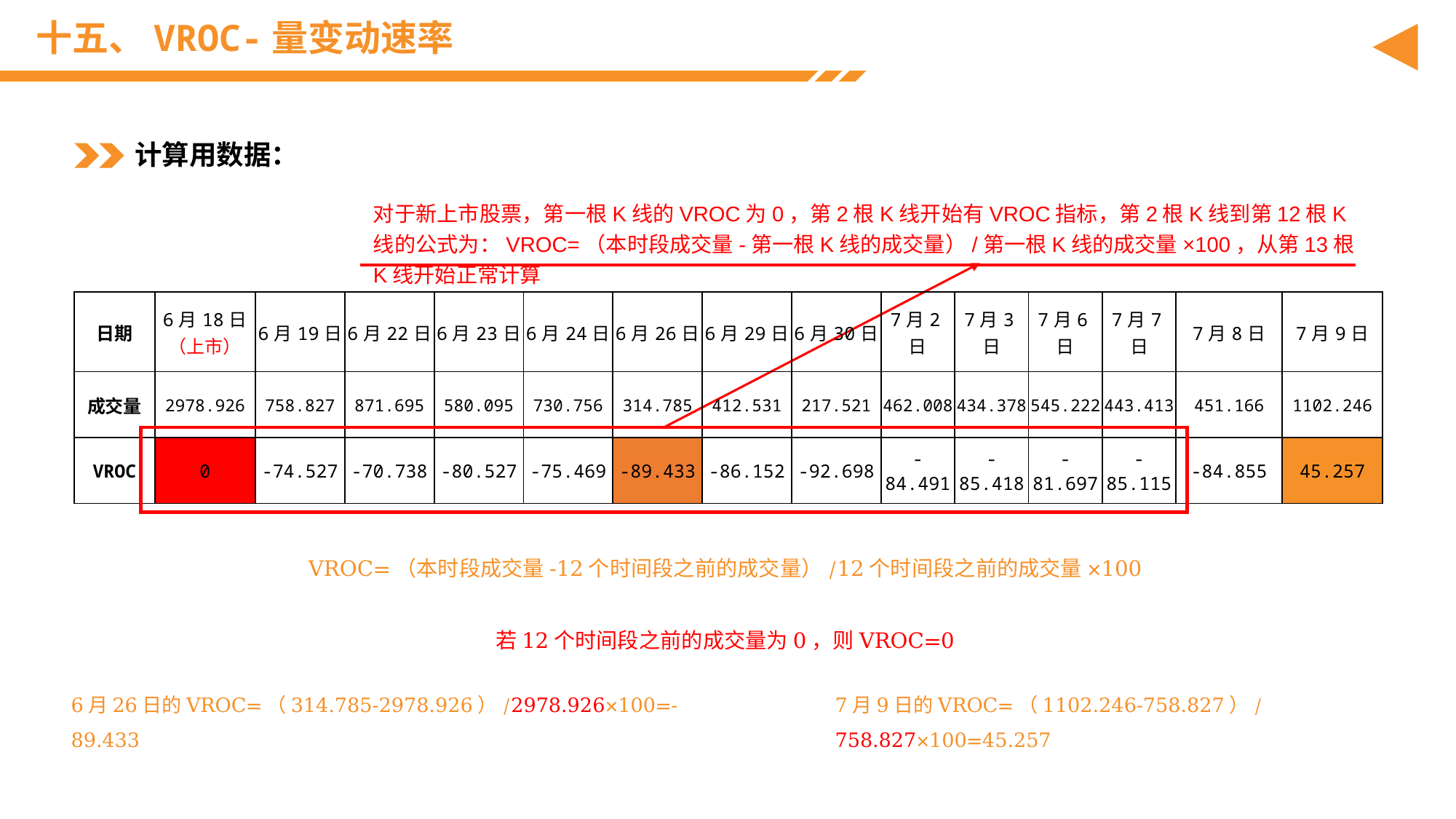

# 十五、VROC-量变动速率

计算用数据：

对于新上市股票，第一根K线的VROC为0，第2根K线开始有VROC指标，第2根K线到第12根K线的公式为：VROC=（本时段成交量-第一根K线的成交量）/第一根K线的成交量×100，从第13根K线开始正常计算
| 日期 | 6月18日（上市） | 6月19日 | 6月22日 | 6月23日 | 6月24日 | 6月26日 | 6月29日 | 6月30日 | 7月2日 | 7月3日 | 7月6日 | 7月7日 | 7月8日 | 7月9日 |
| --- | --- | --- | --- | --- | --- | --- | --- | --- | --- | --- | --- | --- | --- | --- |
| 成交量 | 2978.926 | 758.827 | 871.695 | 580.095 | 730.756 | 314.785 | 412.531 | 217.521 | 462.008 | 434.378 | 545.222 | 443.413 | 451.166 | 1102.246 |
| VROC | 0 | -74.527 | -70.738 | -80.527 | -75.469 | -89.433 | -86.152 | -92.698 | -84.491 | -85.418 | -81.697 | -85.115 | -84.855 | 45.257 |

VROC=（本时段成交量-12个时间段之前的成交量）/12个时间段之前的成交量×100
若12个时间段之前的成交量为0，则VROC=0
6月26日的VROC=（314.785-2978.926）/2978.926×100=-89.433
7月9日的VROC=（1102.246-758.827）/758.827×100=45.257